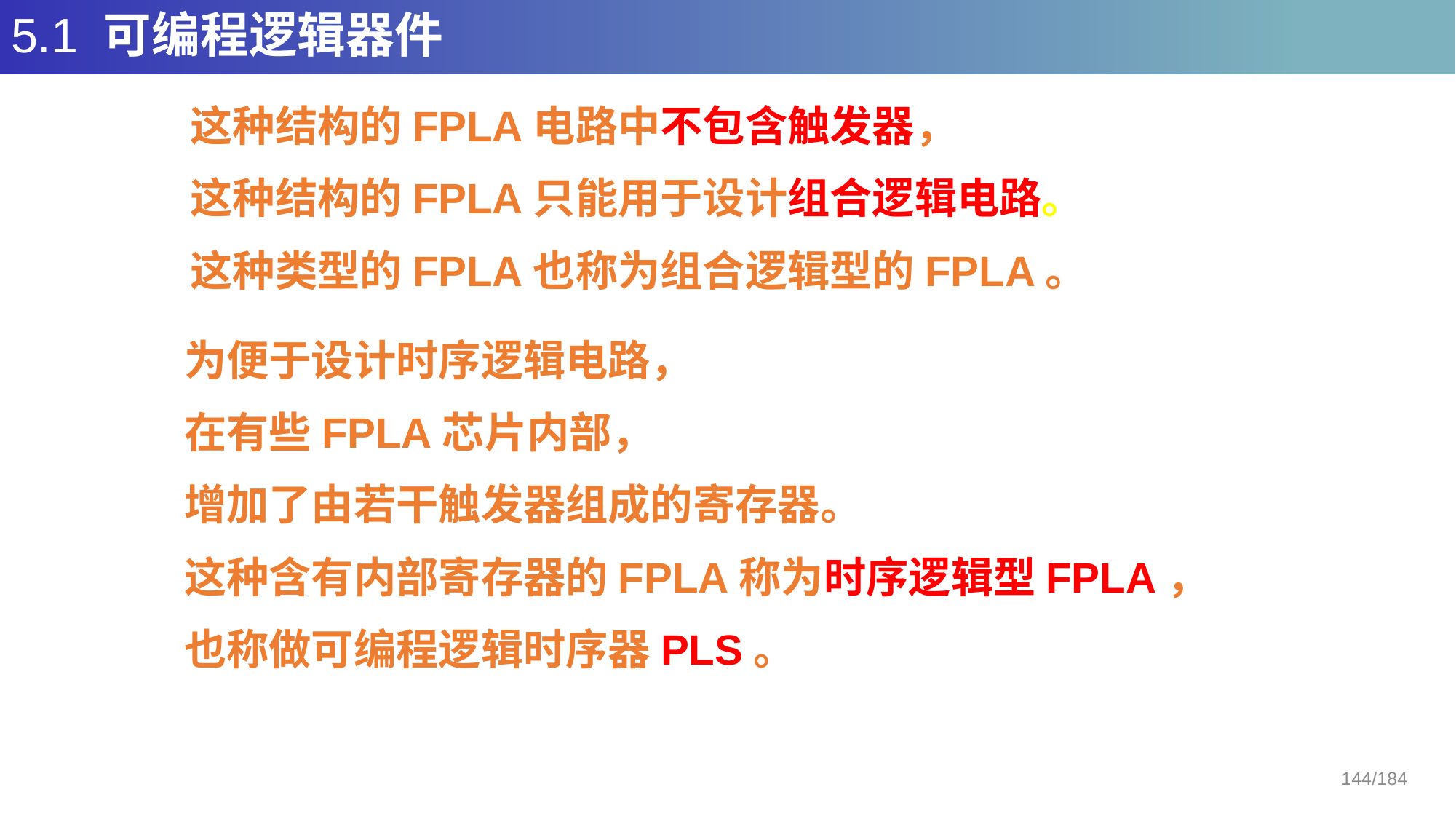

# 5.1 可编程逻辑器件
这种结构的FPLA电路中不包含触发器，
这种结构的FPLA只能用于设计组合逻辑电路。
这种类型的FPLA也称为组合逻辑型的FPLA。
为便于设计时序逻辑电路，
在有些FPLA芯片内部，
增加了由若干触发器组成的寄存器。
这种含有内部寄存器的FPLA称为时序逻辑型FPLA，
也称做可编程逻辑时序器PLS。
144/184